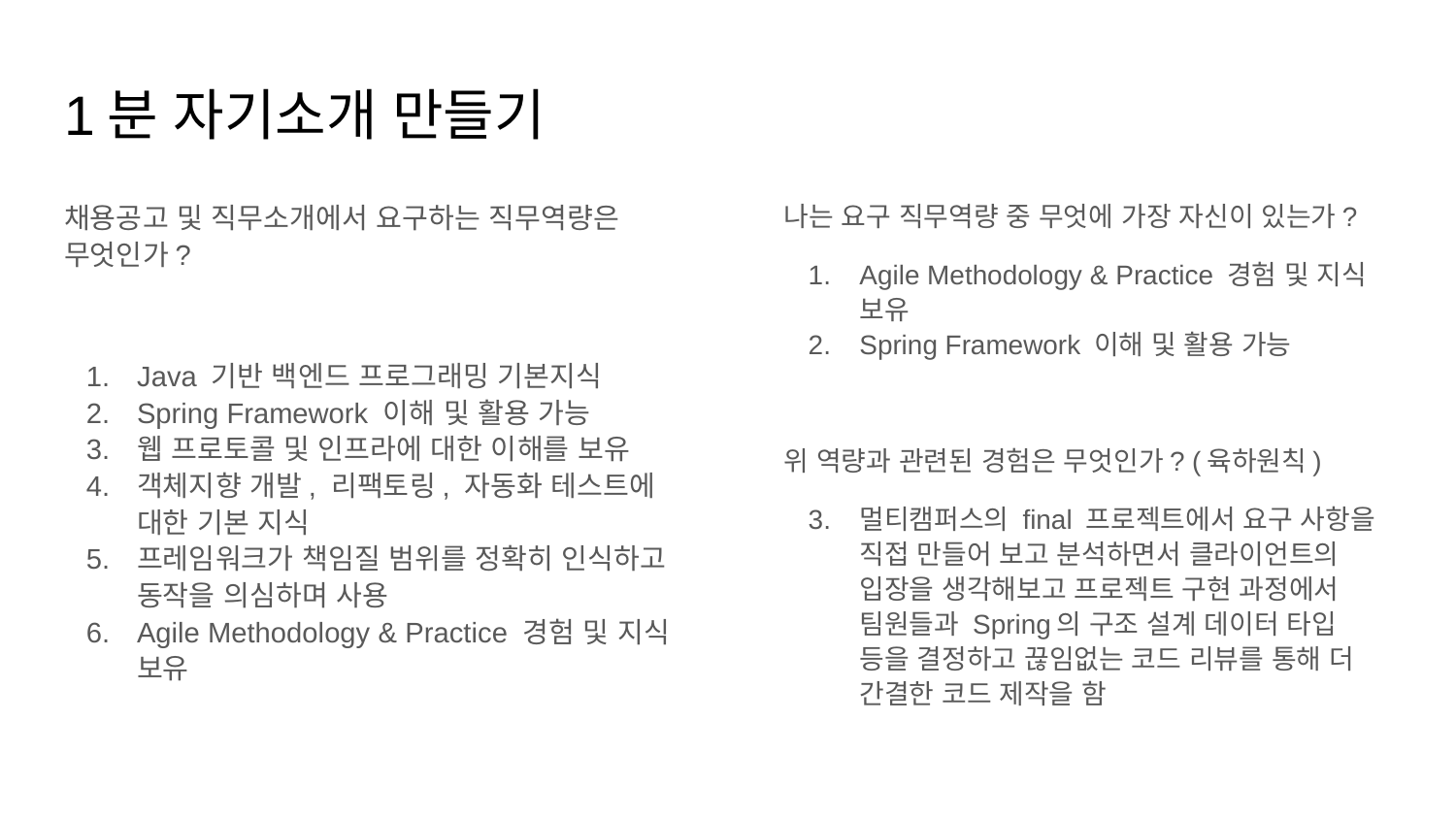

# 1분 자기소개 만들기
채용공고 및 직무소개에서 요구하는 직무역량은 무엇인가?

Java 기반 백엔드 프로그래밍 기본지식
Spring Framework 이해 및 활용 가능
웹 프로토콜 및 인프라에 대한 이해를 보유
객체지향 개발, 리팩토링, 자동화 테스트에 대한 기본 지식
프레임워크가 책임질 범위를 정확히 인식하고 동작을 의심하며 사용
Agile Methodology & Practice 경험 및 지식 보유
나는 요구 직무역량 중 무엇에 가장 자신이 있는가?
Agile Methodology & Practice 경험 및 지식 보유
Spring Framework 이해 및 활용 가능

위 역량과 관련된 경험은 무엇인가? (육하원칙)
멀티캠퍼스의 final 프로젝트에서 요구 사항을 직접 만들어 보고 분석하면서 클라이언트의 입장을 생각해보고 프로젝트 구현 과정에서 팀원들과 Spring의 구조 설계 데이터 타입 등을 결정하고 끊임없는 코드 리뷰를 통해 더 간결한 코드 제작을 함